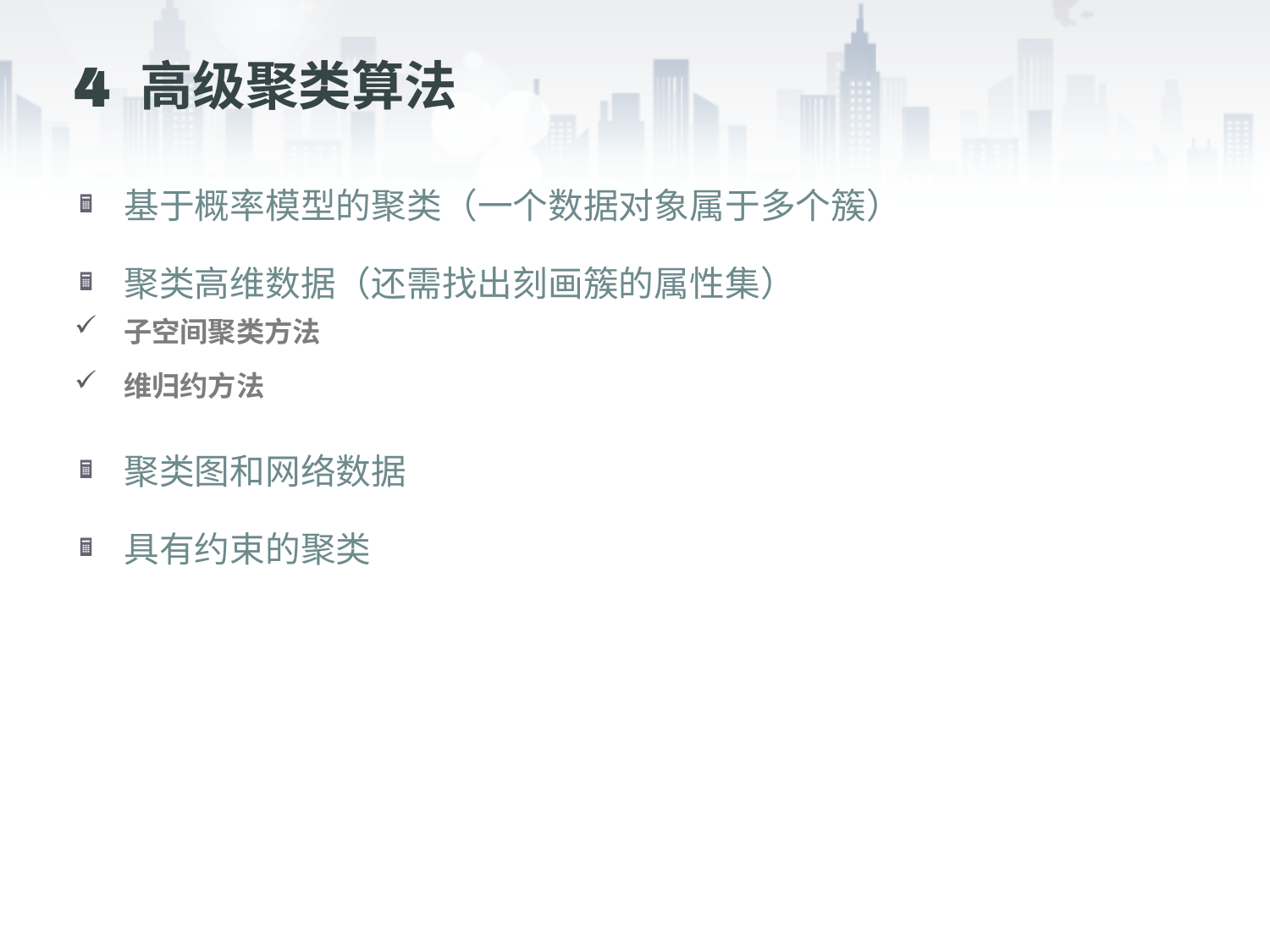

# 4 高级聚类算法
基于概率模型的聚类（一个数据对象属于多个簇）
聚类高维数据（还需找出刻画簇的属性集）
子空间聚类方法
维归约方法
聚类图和网络数据
具有约束的聚类